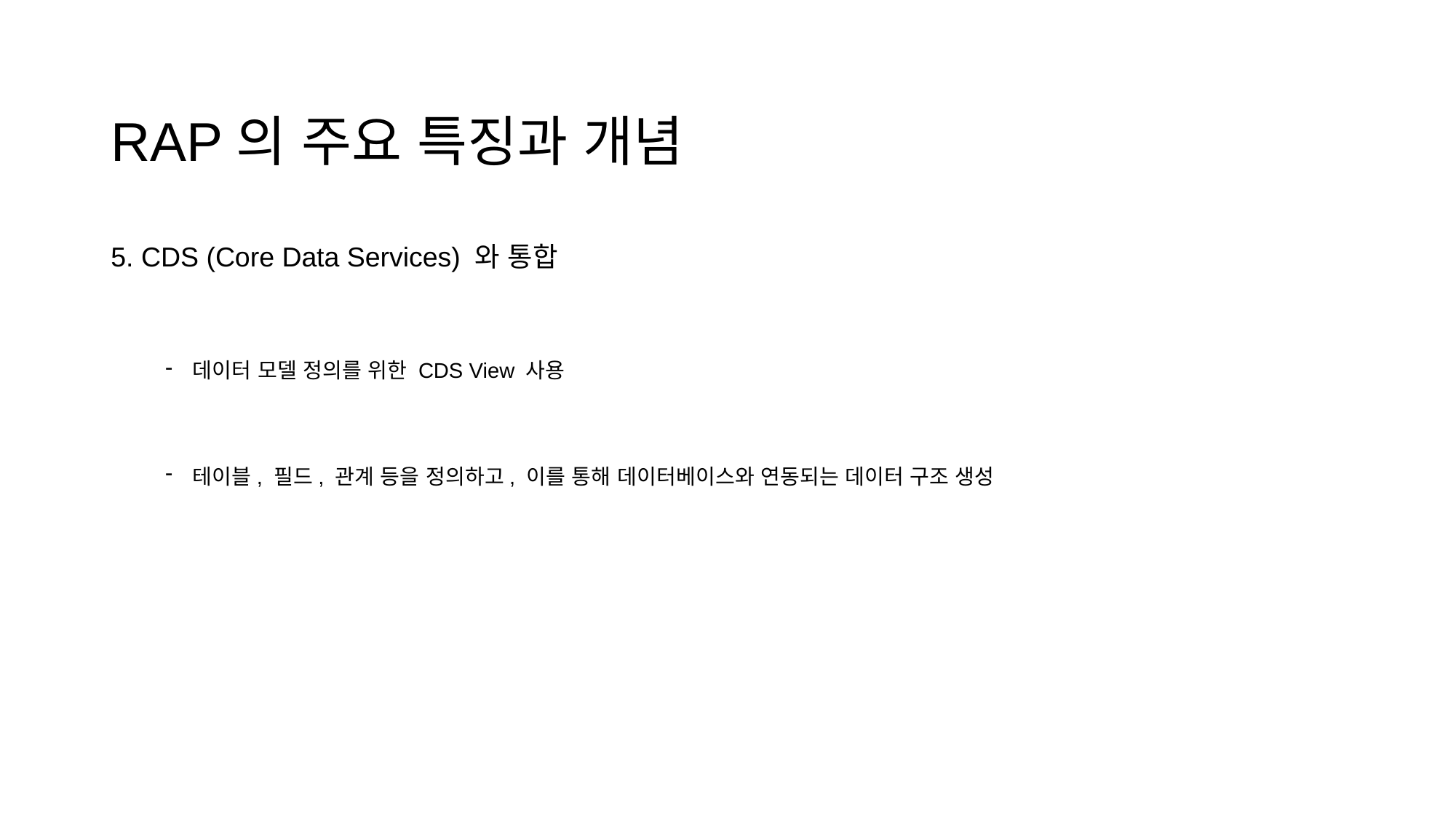

# RAP의 주요 특징과 개념
5. CDS (Core Data Services) 와 통합

데이터 모델 정의를 위한 CDS View 사용

테이블, 필드, 관계 등을 정의하고, 이를 통해 데이터베이스와 연동되는 데이터 구조 생성